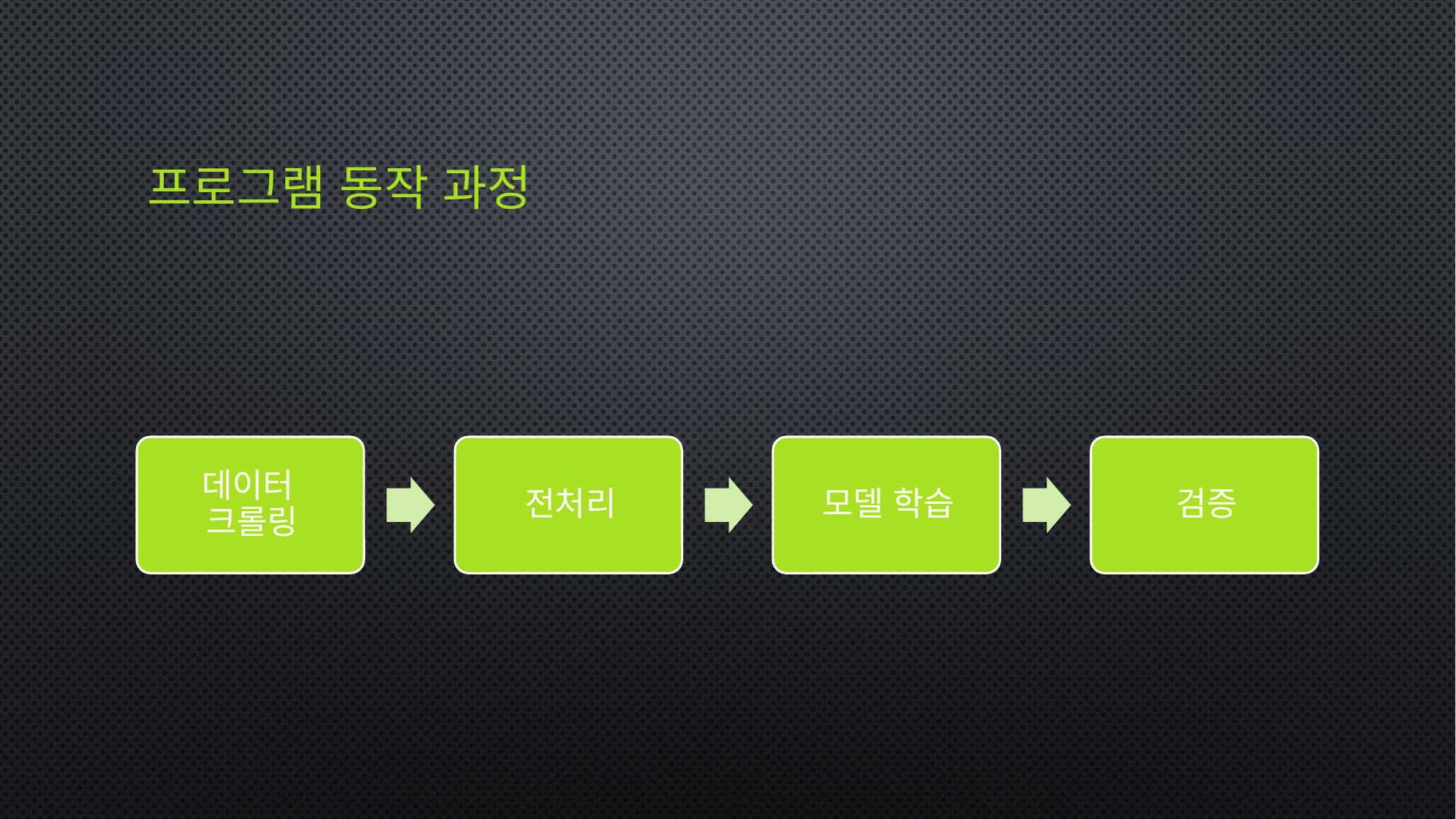

# 프로그램 동작 과정
데이터
크롤링

전처리

모델 학습

검증